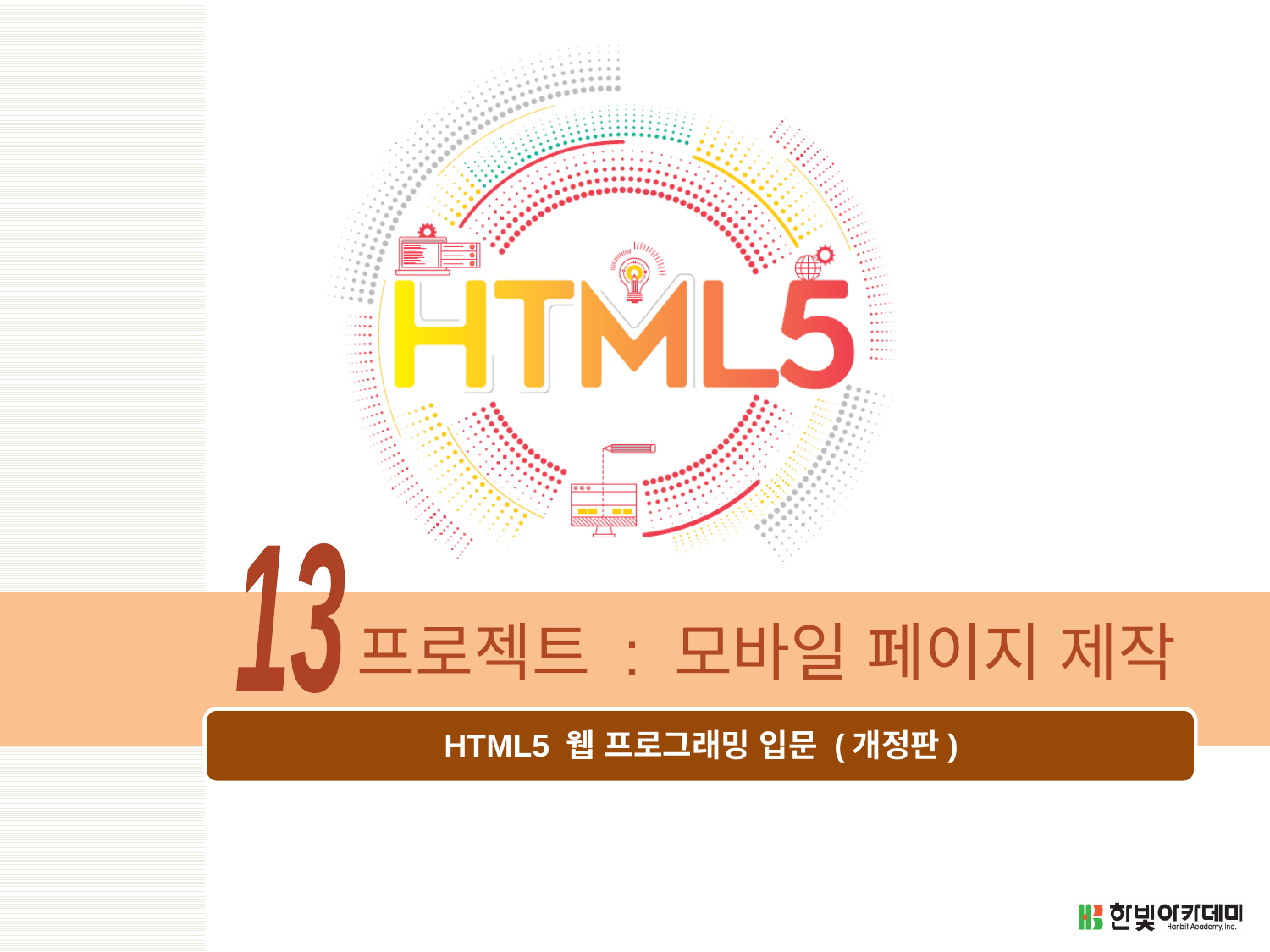

13
# 프로젝트 : 모바일 페이지 제작